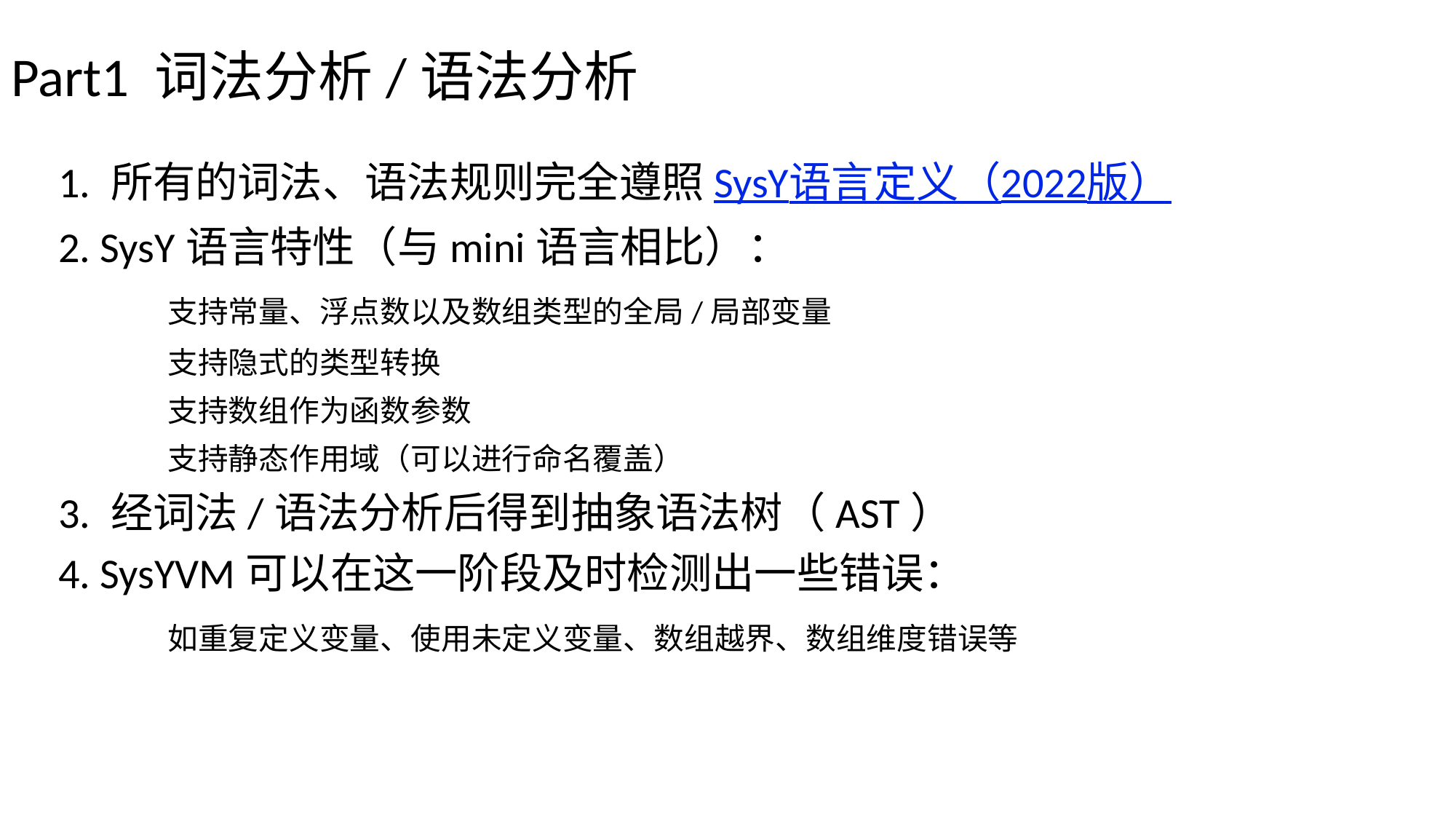

# Part1 词法分析/语法分析
1. 所有的词法、语法规则完全遵照SysY语言定义（2022版）
2. SysY语言特性（与mini语言相比）：
	支持常量、浮点数以及数组类型的全局/局部变量
	支持隐式的类型转换
	支持数组作为函数参数
	支持静态作用域（可以进行命名覆盖）
3. 经词法/语法分析后得到抽象语法树（AST）
4. SysYVM可以在这一阶段及时检测出一些错误：
	如重复定义变量、使用未定义变量、数组越界、数组维度错误等